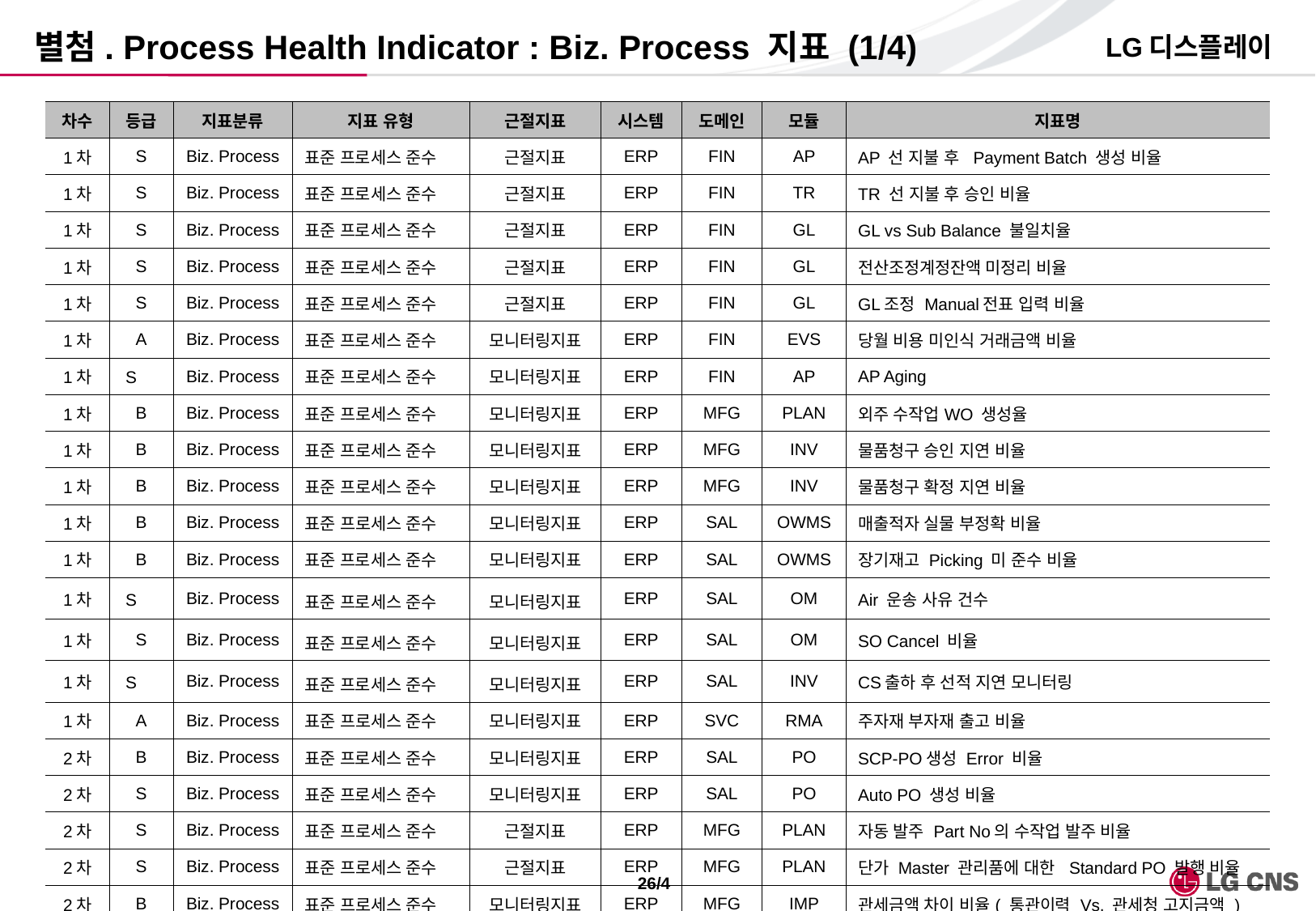

# 별첨. Process Health Indicator : Biz. Process 지표 (1/4)
LG디스플레이
| 차수 | 등급 | 지표분류 | 지표 유형 | 근절지표 | 시스템 | 도메인 | 모듈 | 지표명 |
| --- | --- | --- | --- | --- | --- | --- | --- | --- |
| 1차 | S | Biz. Process | 표준 프로세스 준수 | 근절지표 | ERP | FIN | AP | AP 선 지불 후 Payment Batch 생성 비율 |
| 1차 | S | Biz. Process | 표준 프로세스 준수 | 근절지표 | ERP | FIN | TR | TR 선 지불 후 승인 비율 |
| 1차 | S | Biz. Process | 표준 프로세스 준수 | 근절지표 | ERP | FIN | GL | GL vs Sub Balance 불일치율 |
| 1차 | S | Biz. Process | 표준 프로세스 준수 | 근절지표 | ERP | FIN | GL | 전산조정계정잔액 미정리 비율 |
| 1차 | S | Biz. Process | 표준 프로세스 준수 | 근절지표 | ERP | FIN | GL | GL조정 Manual전표 입력 비율 |
| 1차 | A | Biz. Process | 표준 프로세스 준수 | 모니터링지표 | ERP | FIN | EVS | 당월 비용 미인식 거래금액 비율 |
| 1차 | S | Biz. Process | 표준 프로세스 준수 | 모니터링지표 | ERP | FIN | AP | AP Aging |
| 1차 | B | Biz. Process | 표준 프로세스 준수 | 모니터링지표 | ERP | MFG | PLAN | 외주 수작업WO 생성율 |
| 1차 | B | Biz. Process | 표준 프로세스 준수 | 모니터링지표 | ERP | MFG | INV | 물품청구 승인 지연 비율 |
| 1차 | B | Biz. Process | 표준 프로세스 준수 | 모니터링지표 | ERP | MFG | INV | 물품청구 확정 지연 비율 |
| 1차 | B | Biz. Process | 표준 프로세스 준수 | 모니터링지표 | ERP | SAL | OWMS | 매출적자 실물 부정확 비율 |
| 1차 | B | Biz. Process | 표준 프로세스 준수 | 모니터링지표 | ERP | SAL | OWMS | 장기재고 Picking 미 준수 비율 |
| 1차 | S | Biz. Process | 표준 프로세스 준수 | 모니터링지표 | ERP | SAL | OM | Air 운송 사유 건수 |
| 1차 | S | Biz. Process | 표준 프로세스 준수 | 모니터링지표 | ERP | SAL | OM | SO Cancel 비율 |
| 1차 | S | Biz. Process | 표준 프로세스 준수 | 모니터링지표 | ERP | SAL | INV | CS출하 후 선적 지연 모니터링 |
| 1차 | A | Biz. Process | 표준 프로세스 준수 | 모니터링지표 | ERP | SVC | RMA | 주자재 부자재 출고 비율 |
| 2차 | B | Biz. Process | 표준 프로세스 준수 | 모니터링지표 | ERP | SAL | PO | SCP-PO생성 Error 비율 |
| 2차 | S | Biz. Process | 표준 프로세스 준수 | 모니터링지표 | ERP | SAL | PO | Auto PO 생성 비율 |
| 2차 | S | Biz. Process | 표준 프로세스 준수 | 근절지표 | ERP | MFG | PLAN | 자동 발주 Part No의 수작업 발주 비율 |
| 2차 | S | Biz. Process | 표준 프로세스 준수 | 근절지표 | ERP | MFG | PLAN | 단가 Master 관리품에 대한 Standard PO 발행 비율 |
| 2차 | B | Biz. Process | 표준 프로세스 준수 | 모니터링지표 | ERP | MFG | IMP | 관세금액 차이 비율( 통관이력 Vs. 관세청 고지금액 ) |